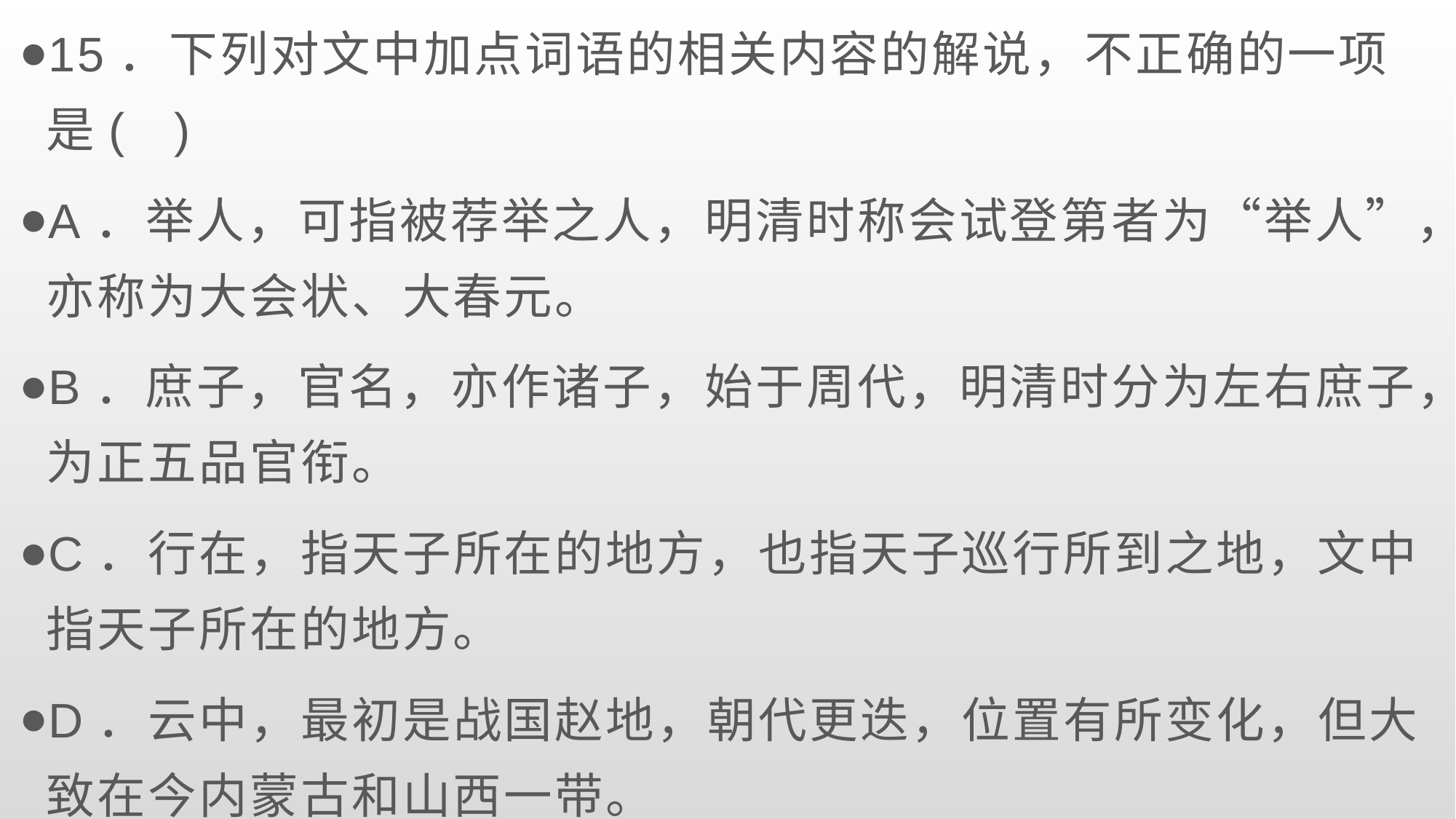

15．下列对文中加点词语的相关内容的解说，不正确的一项是(   )
A．举人，可指被荐举之人，明清时称会试登第者为“举人”，亦称为大会状、大春元。
B．庶子，官名，亦作诸子，始于周代，明清时分为左右庶子，为正五品官衔。
C．行在，指天子所在的地方，也指天子巡行所到之地，文中指天子所在的地方。
D．云中，最初是战国赵地，朝代更迭，位置有所变化，但大致在今内蒙古和山西一带。